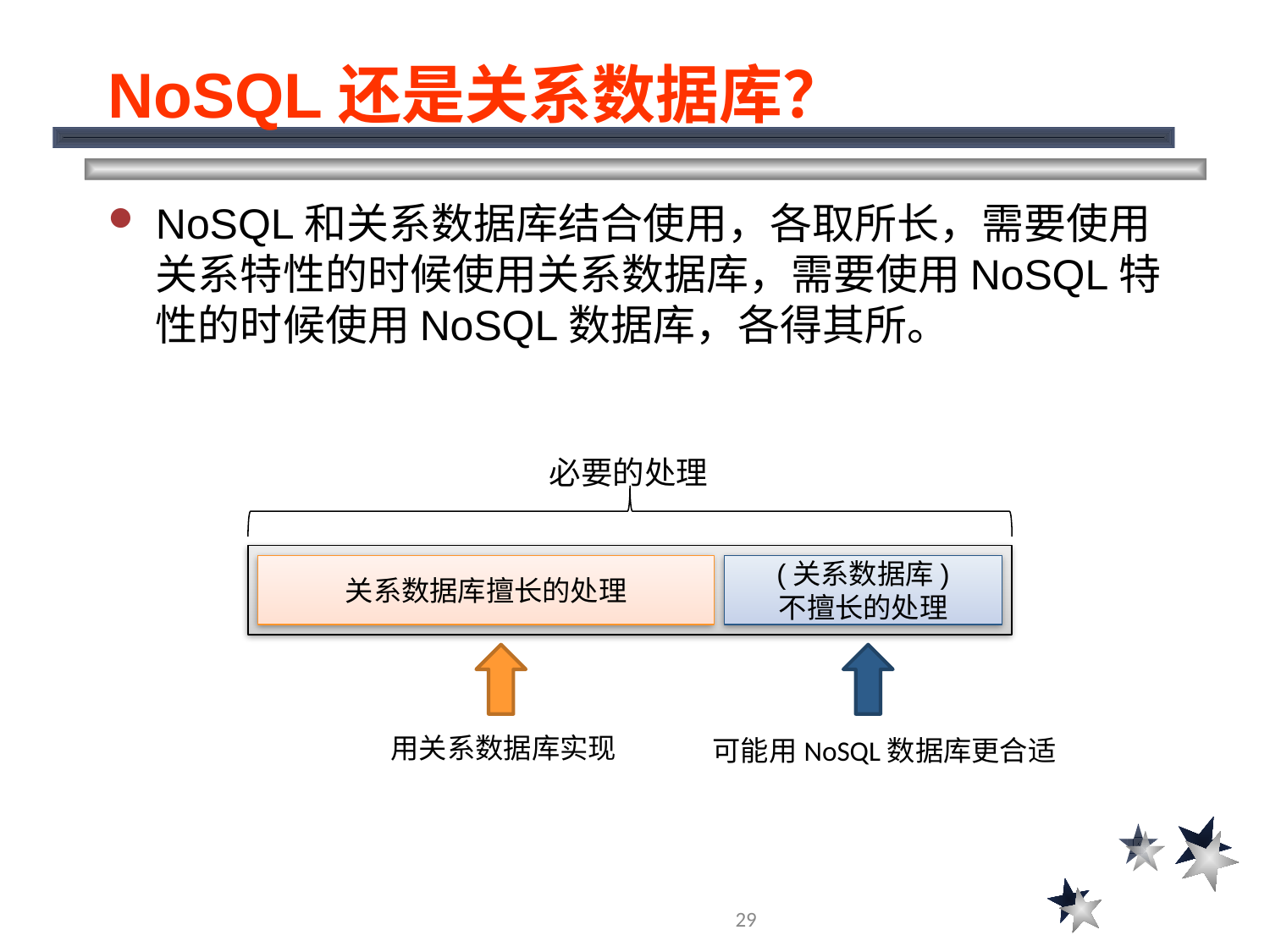

# NoSQL还是关系数据库？

NoSQL和关系数据库结合使用，各取所长，需要使用关系特性的时候使用关系数据库，需要使用NoSQL特性的时候使用NoSQL数据库，各得其所。
必要的处理

关系数据库擅长的处理
(关系数据库)
不擅长的处理

用关系数据库实现
可能用NoSQL数据库更合适
29